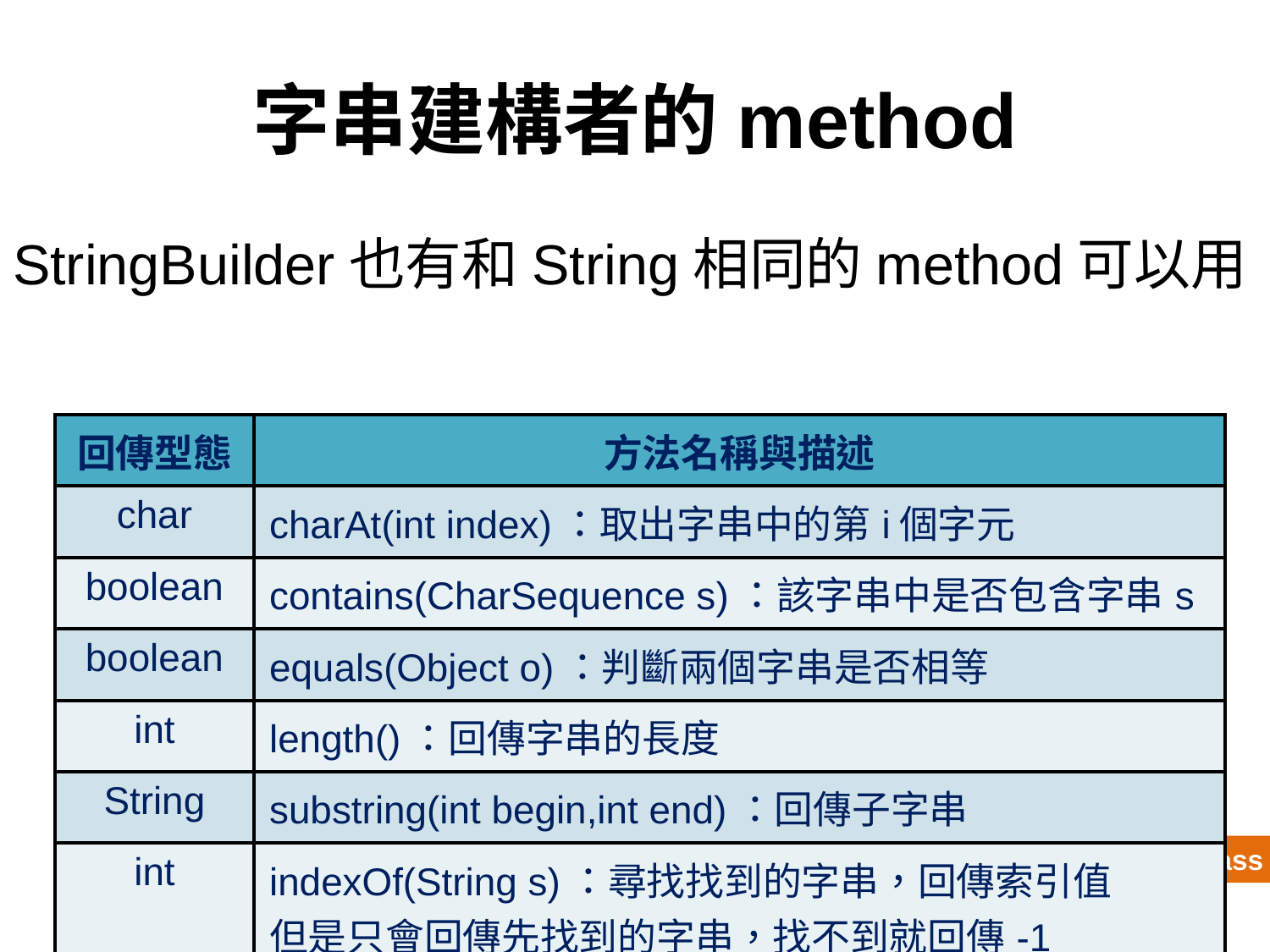

# 字串建構者的method
StringBuilder也有和String相同的method可以用

| 回傳型態 | 方法名稱與描述 |
| --- | --- |
| char | charAt(int index)：取出字串中的第i個字元 |
| boolean | contains(CharSequence s)：該字串中是否包含字串s |
| boolean | equals(Object o)：判斷兩個字串是否相等 |
| int | length()：回傳字串的長度 |
| String | substring(int begin,int end)：回傳子字串 |
| int | indexOf(String s)：尋找找到的字串，回傳索引值 但是只會回傳先找到的字串，找不到就回傳-1 |